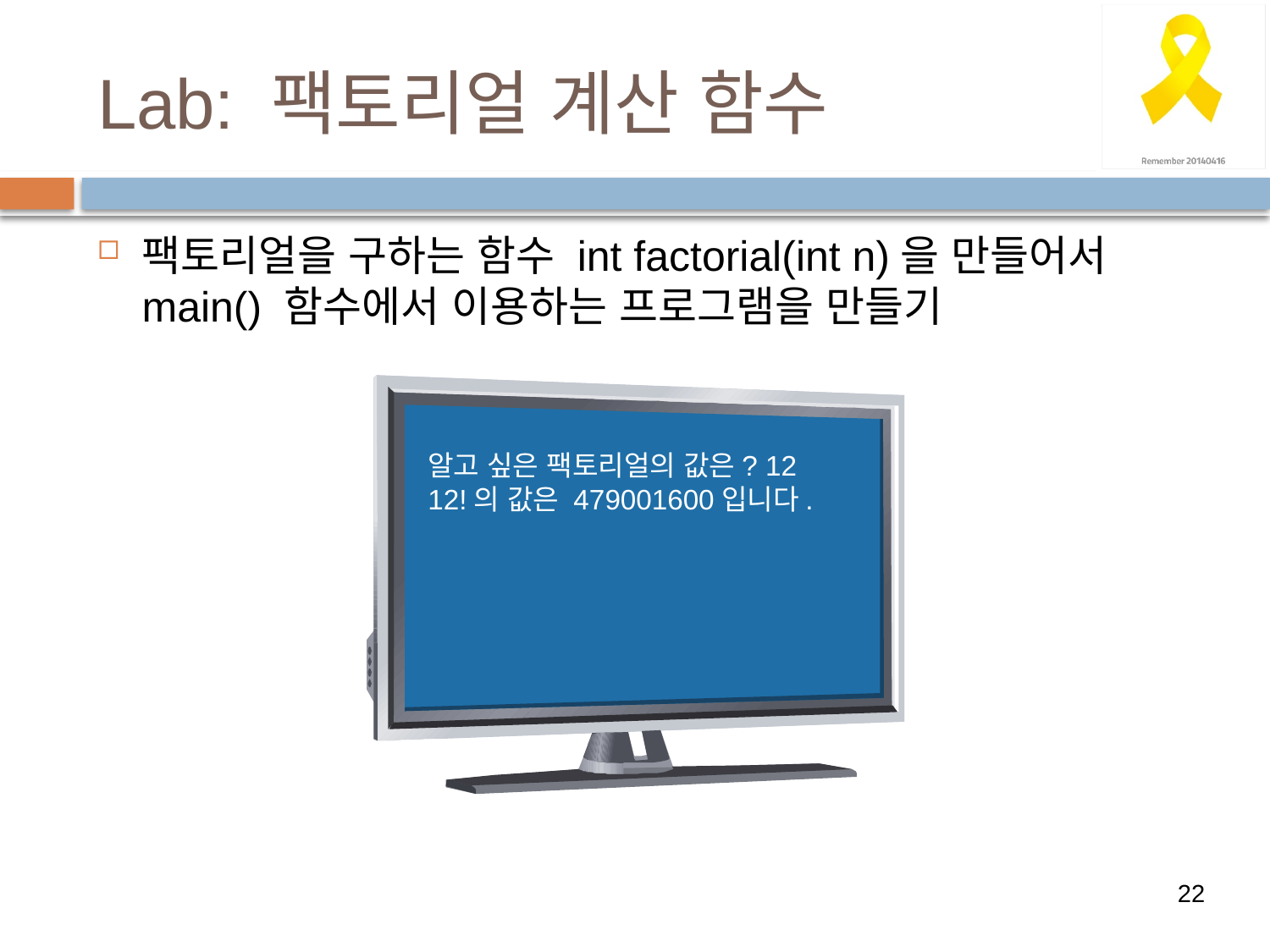

# Lab: 팩토리얼 계산 함수
팩토리얼을 구하는 함수 int factorial(int n)을 만들어서 main() 함수에서 이용하는 프로그램을 만들기

알고 싶은 팩토리얼의 값은? 12
12!의 값은 479001600입니다.
22